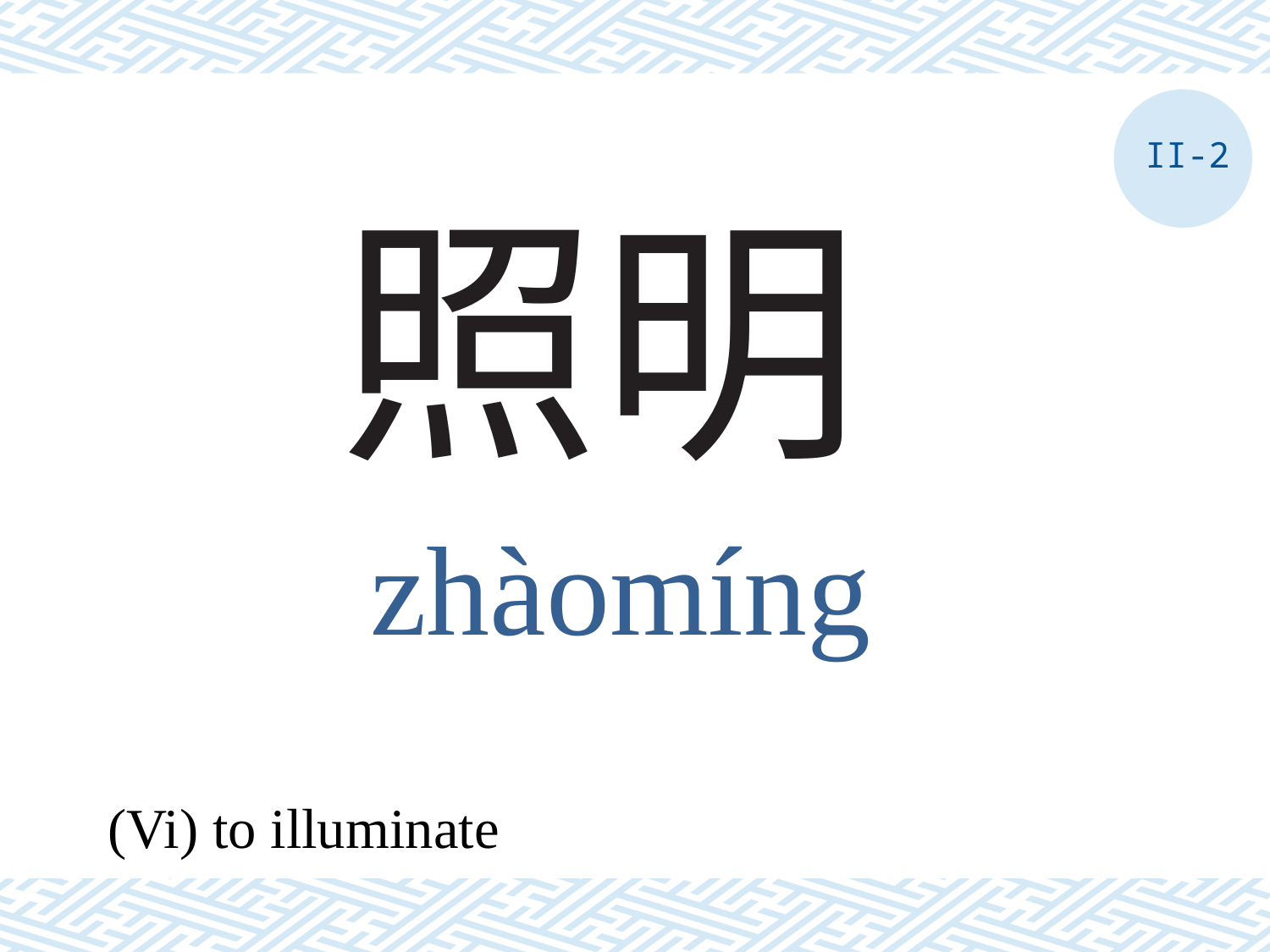

II-2

# 照明
zhàomíng
(Vi) to illuminate